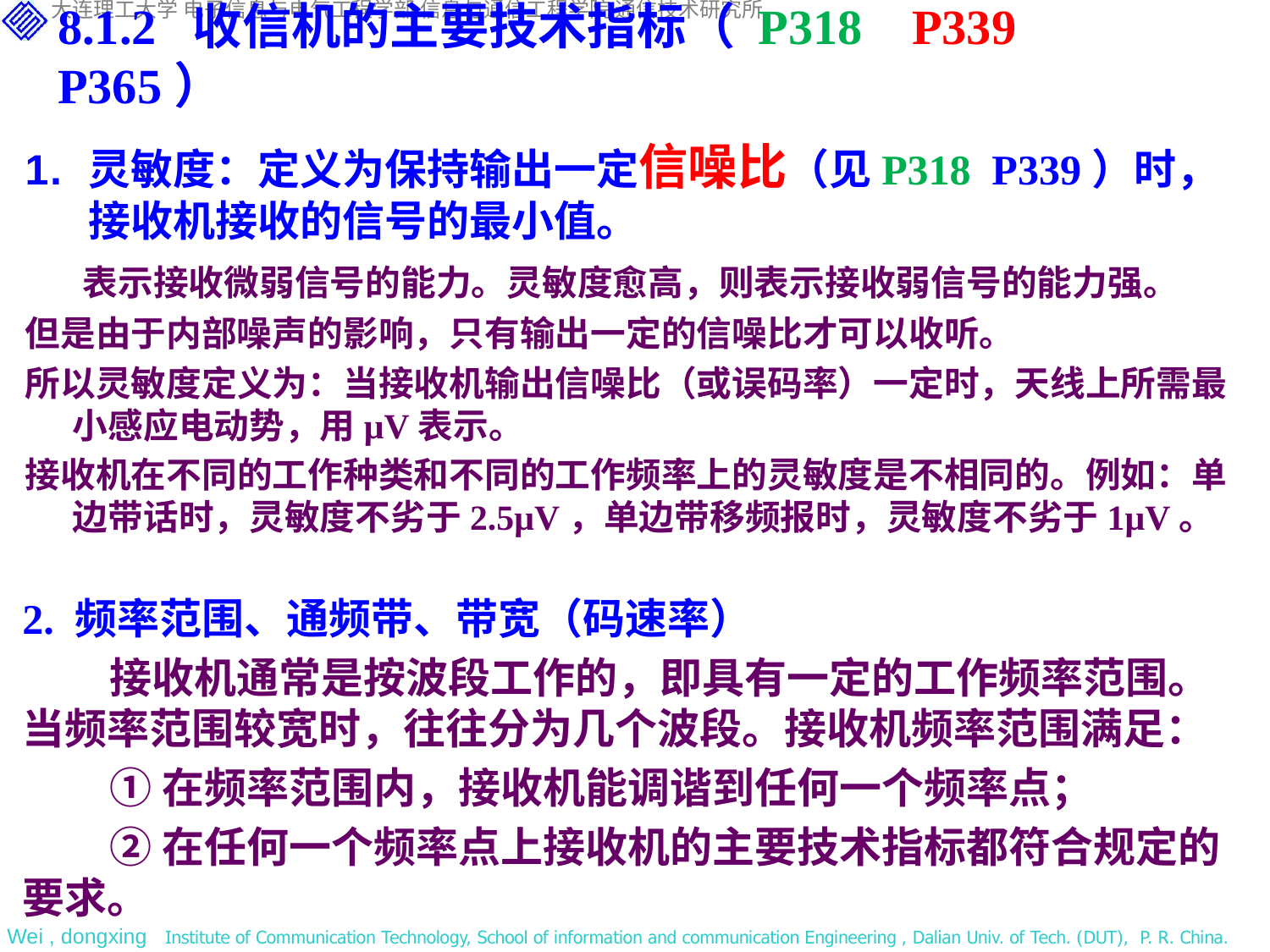

8.1.2  收信机的主要技术指标（ P318    P339     P365）
灵敏度：定义为保持输出一定信噪比（见P318  P339）时，接收机接收的信号的最小值。
     表示接收微弱信号的能力。灵敏度愈高，则表示接收弱信号的能力强。
但是由于内部噪声的影响，只有输出一定的信噪比才可以收听。
所以灵敏度定义为：当接收机输出信噪比（或误码率）一定时，天线上所需最小感应电动势，用μV表示。
接收机在不同的工作种类和不同的工作频率上的灵敏度是不相同的。例如：单边带话时，灵敏度不劣于2.5μV，单边带移频报时，灵敏度不劣于1μV。
2. 频率范围、通频带、带宽（码速率）
接收机通常是按波段工作的，即具有一定的工作频率范围。当频率范围较宽时，往往分为几个波段。接收机频率范围满足：
①在频率范围内，接收机能调谐到任何一个频率点；
②在任何一个频率点上接收机的主要技术指标都符合规定的要求。